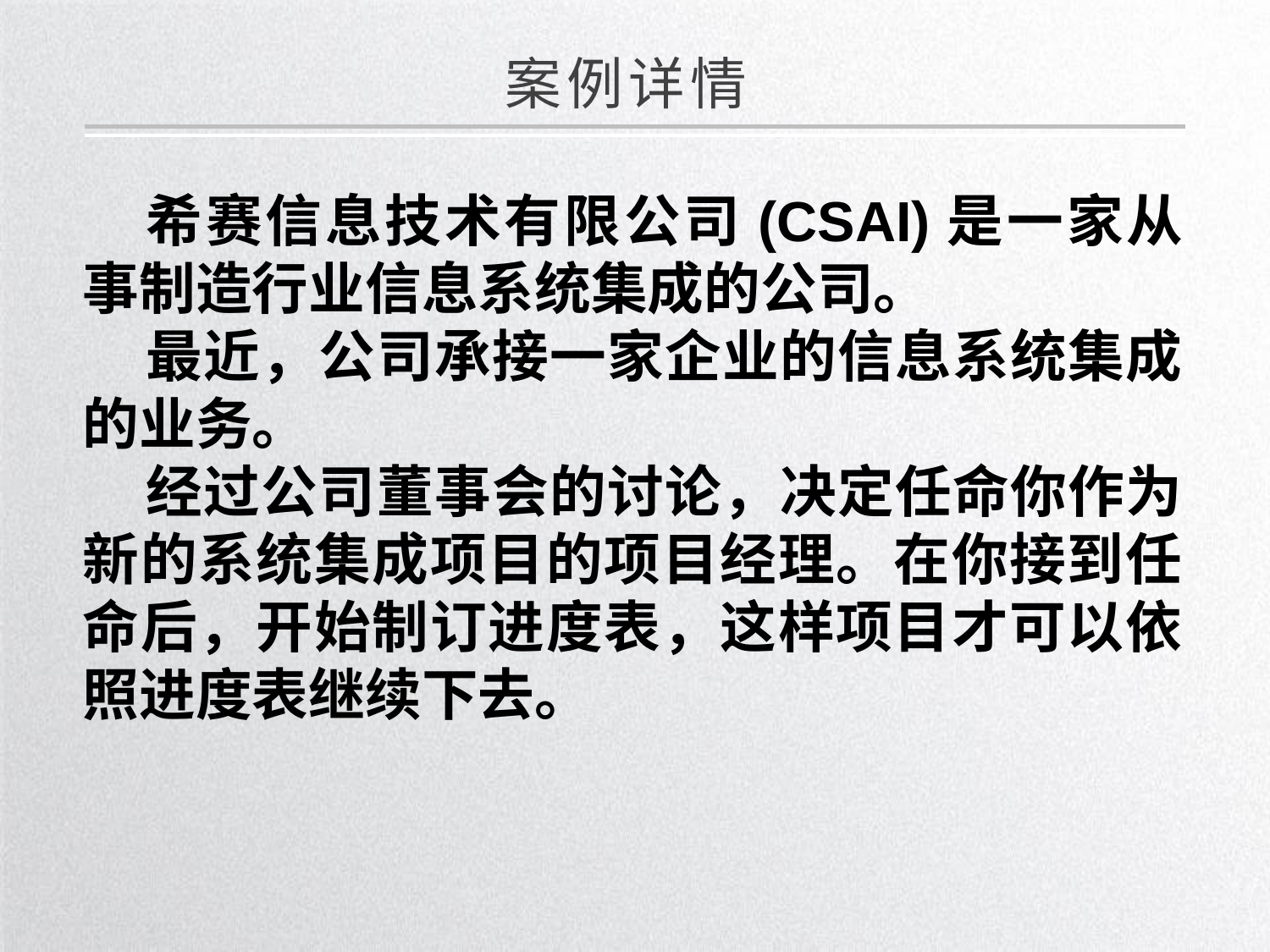

案例详情
希赛信息技术有限公司(CSAI)是一家从事制造行业信息系统集成的公司。
最近，公司承接一家企业的信息系统集成的业务。
经过公司董事会的讨论，决定任命你作为新的系统集成项目的项目经理。在你接到任命后，开始制订进度表，这样项目才可以依照进度表继续下去。